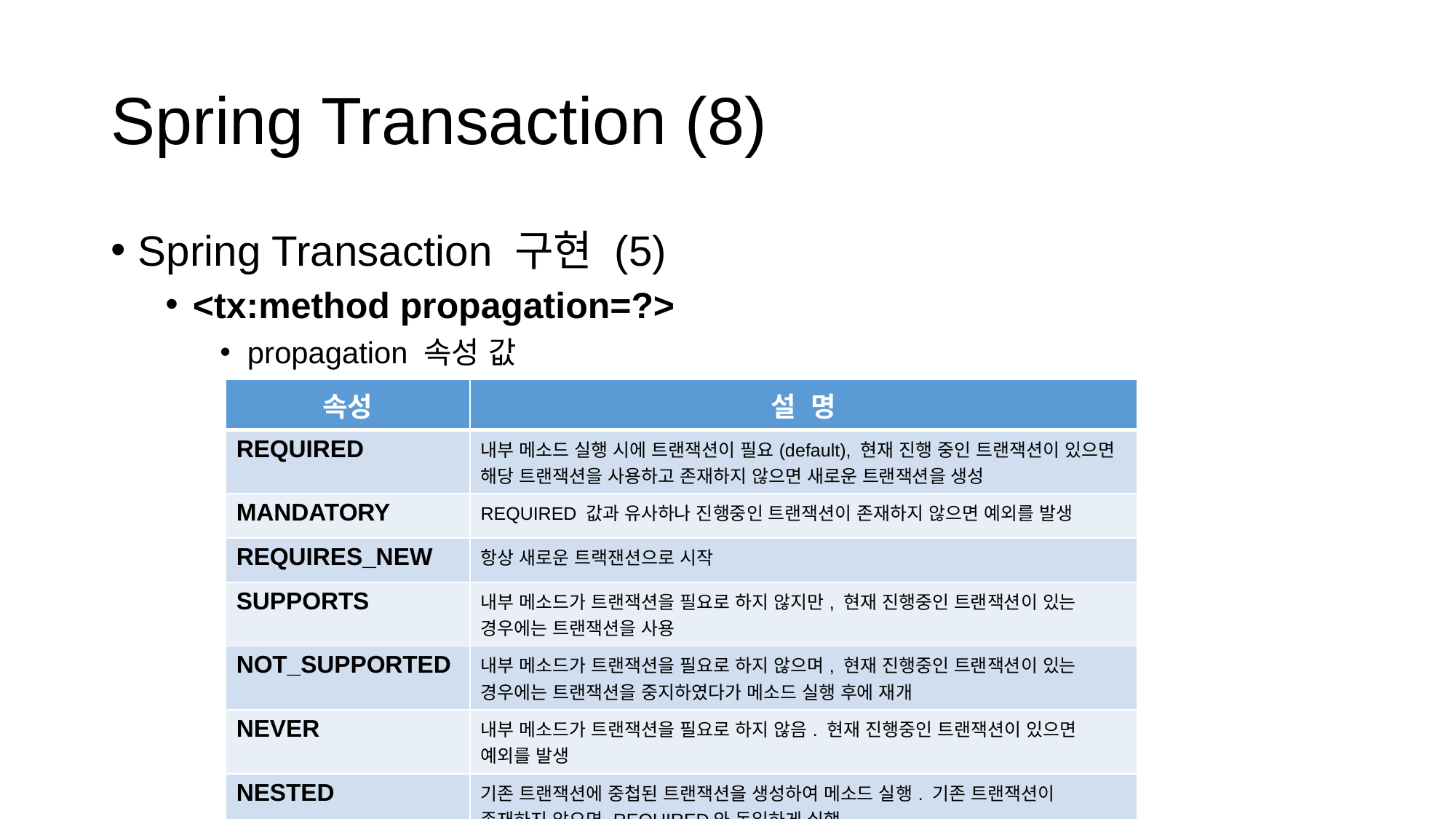

# Spring Transaction (8)
Spring Transaction 구현 (5)
<tx:method propagation=?>
propagation 속성 값
| 속성 | 설 명 |
| --- | --- |
| REQUIRED | 내부 메소드 실행 시에 트랜잭션이 필요(default), 현재 진행 중인 트랜잭션이 있으면 해당 트랜잭션을 사용하고 존재하지 않으면 새로운 트랜잭션을 생성 |
| MANDATORY | REQUIRED 값과 유사하나 진행중인 트랜잭션이 존재하지 않으면 예외를 발생 |
| REQUIRES\_NEW | 항상 새로운 트랙잰션으로 시작 |
| SUPPORTS | 내부 메소드가 트랜잭션을 필요로 하지 않지만, 현재 진행중인 트랜잭션이 있는 경우에는 트랜잭션을 사용 |
| NOT\_SUPPORTED | 내부 메소드가 트랜잭션을 필요로 하지 않으며, 현재 진행중인 트랜잭션이 있는 경우에는 트랜잭션을 중지하였다가 메소드 실행 후에 재개 |
| NEVER | 내부 메소드가 트랜잭션을 필요로 하지 않음. 현재 진행중인 트랜잭션이 있으면 예외를 발생 |
| NESTED | 기존 트랜잭션에 중첩된 트랜잭션을 생성하여 메소드 실행. 기존 트랜잭션이 존재하지 않으면 REQUIRED와 동일하게 실행 |